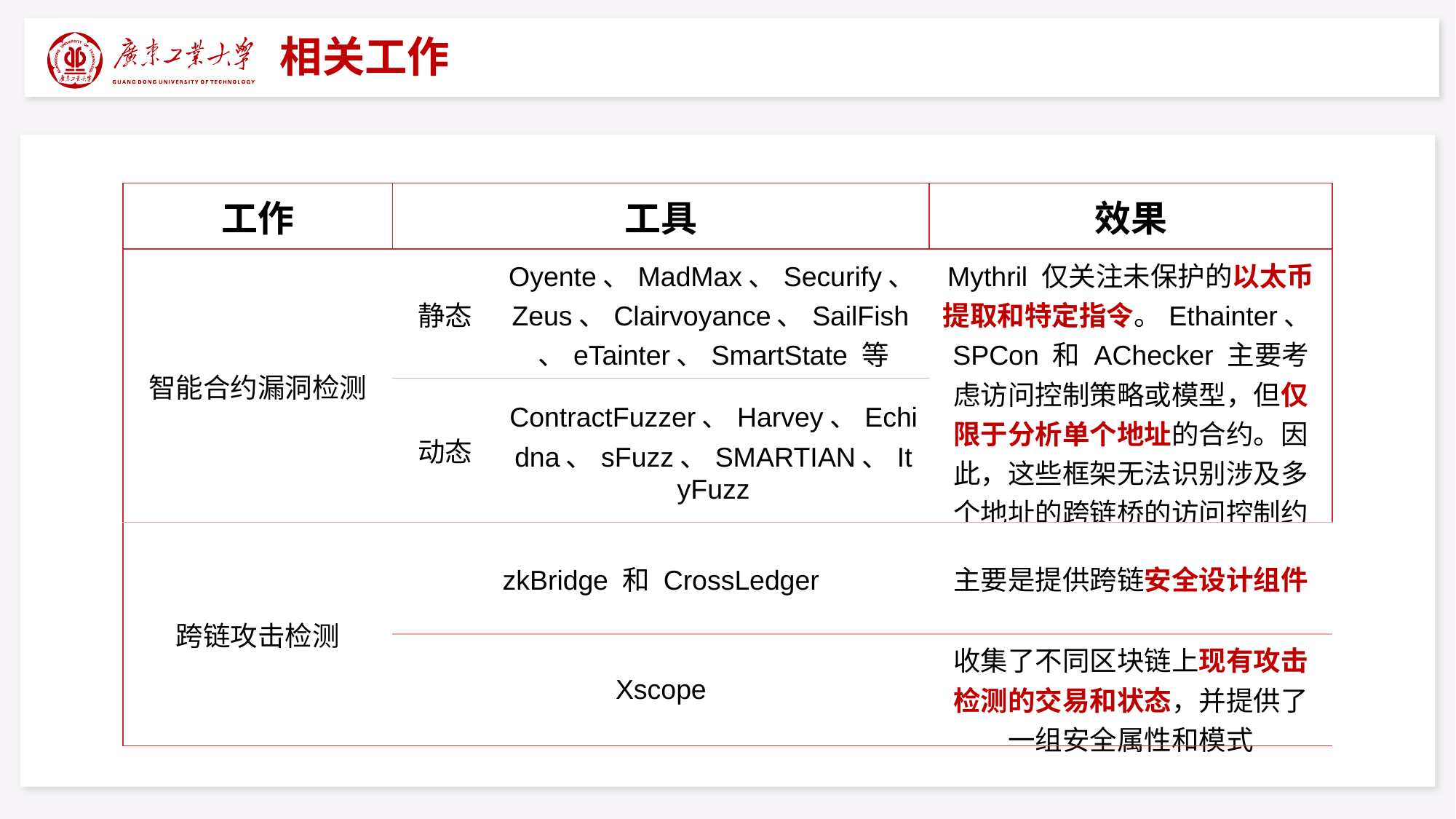

相关工作
| 工作 | 工具 |  | 效果 |
| --- | --- | --- | --- |
| 智能合约漏洞检测 | 静态 | Oyente、MadMax、Securify、Zeus、Clairvoyance、SailFish、eTainter、SmartState 等 | Mythril 仅关注未保护的以太币提取和特定指令。Ethainter、SPCon 和 AChecker 主要考虑访问控制策略或模型，但仅限于分析单个地址的合约。因此，这些框架无法识别涉及多个地址的跨链桥的访问控制约束 |
|  | 动态 | ContractFuzzer、Harvey、Echidna、sFuzz、SMARTIAN、ItyFuzz |  |
| 跨链攻击检测 | zkBridge 和 CrossLedger |  | 主要是提供跨链安全设计组件 |
|  | Xscope |  | 收集了不同区块链上现有攻击检测的交易和状态，并提供了一组安全属性和模式 |